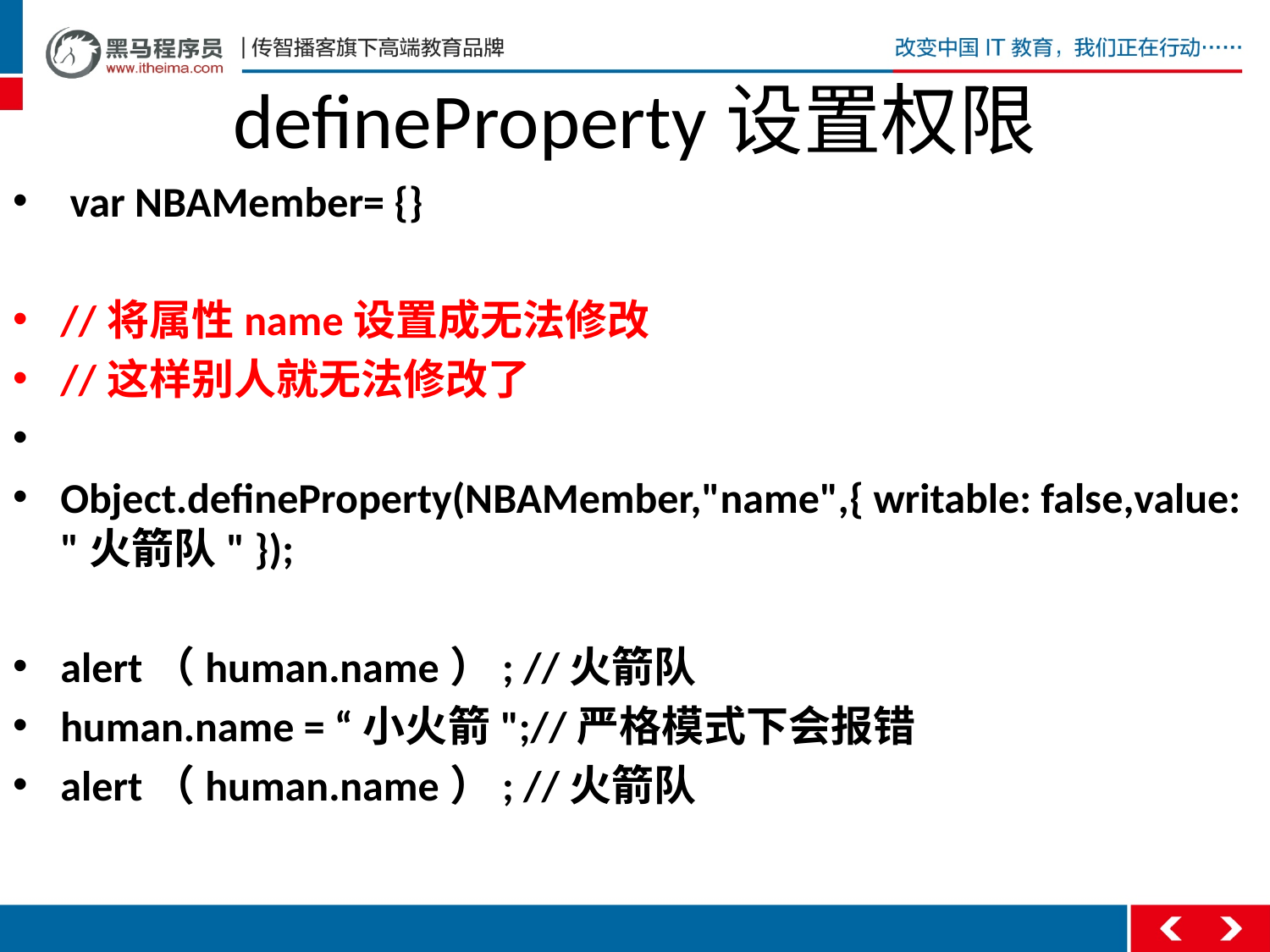

# defineProperty设置权限
 var NBAMember= {}

//将属性name设置成无法修改
//这样别人就无法修改了

Object.defineProperty(NBAMember,"name",{ writable: false,value: "火箭队" });

alert（human.name）; //火箭队
human.name = “小火箭";//严格模式下会报错
alert（human.name）; //火箭队